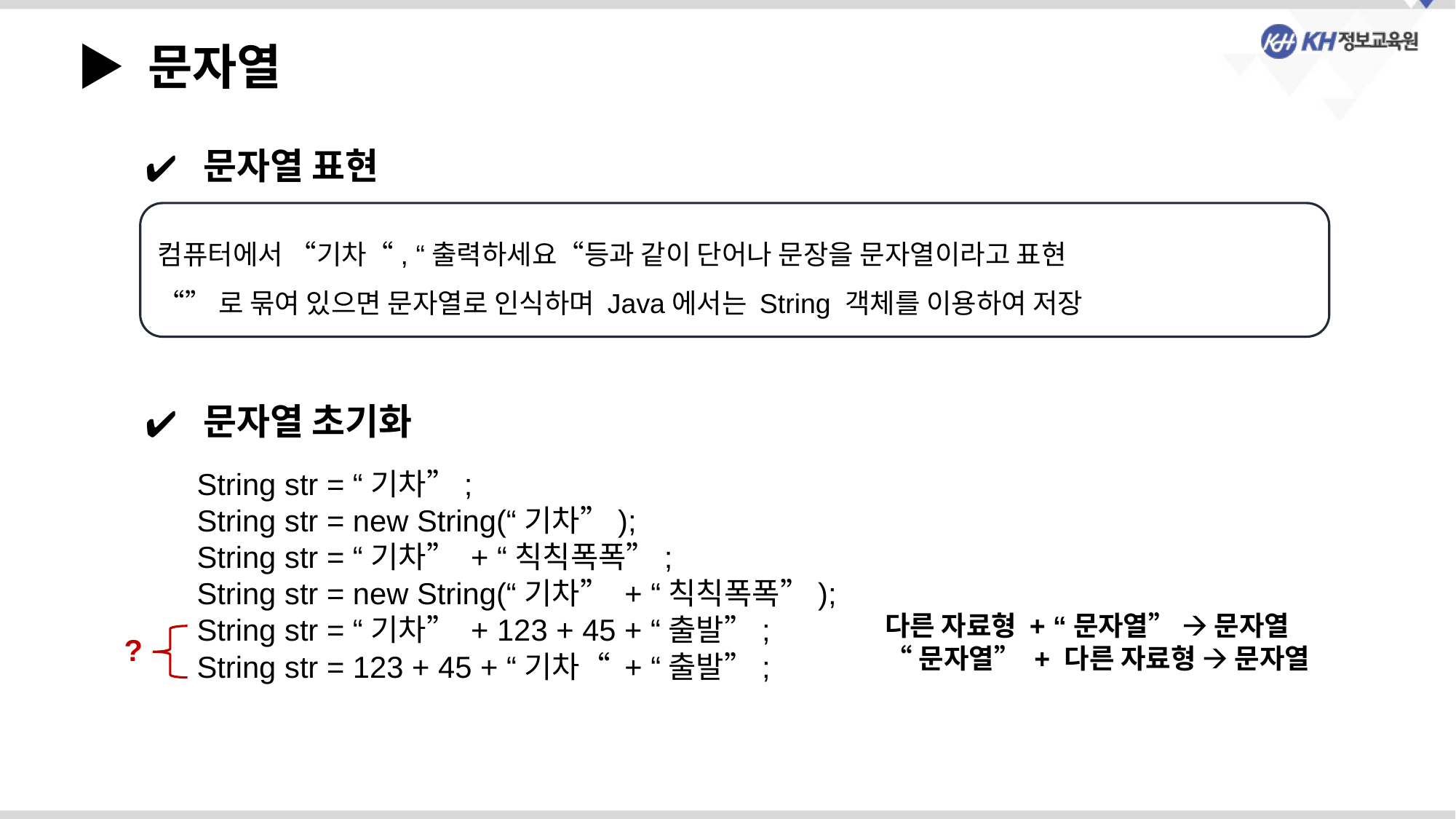

▶ 문자열
 문자열 표현
컴퓨터에서 “기차“, “출력하세요“등과 같이 단어나 문장을 문자열이라고 표현
“”로 묶여 있으면 문자열로 인식하며 Java에서는 String 객체를 이용하여 저장
 문자열 초기화
String str = “기차”;
String str = new String(“기차”);
String str = “기차” + “칙칙폭폭”;
String str = new String(“기차” + “칙칙폭폭”);
String str = “기차” + 123 + 45 + “출발”;
String str = 123 + 45 + “기차“ + “출발”;
다른 자료형 + “문자열” 🡪 문자열
“문자열” + 다른 자료형 🡪 문자열
?